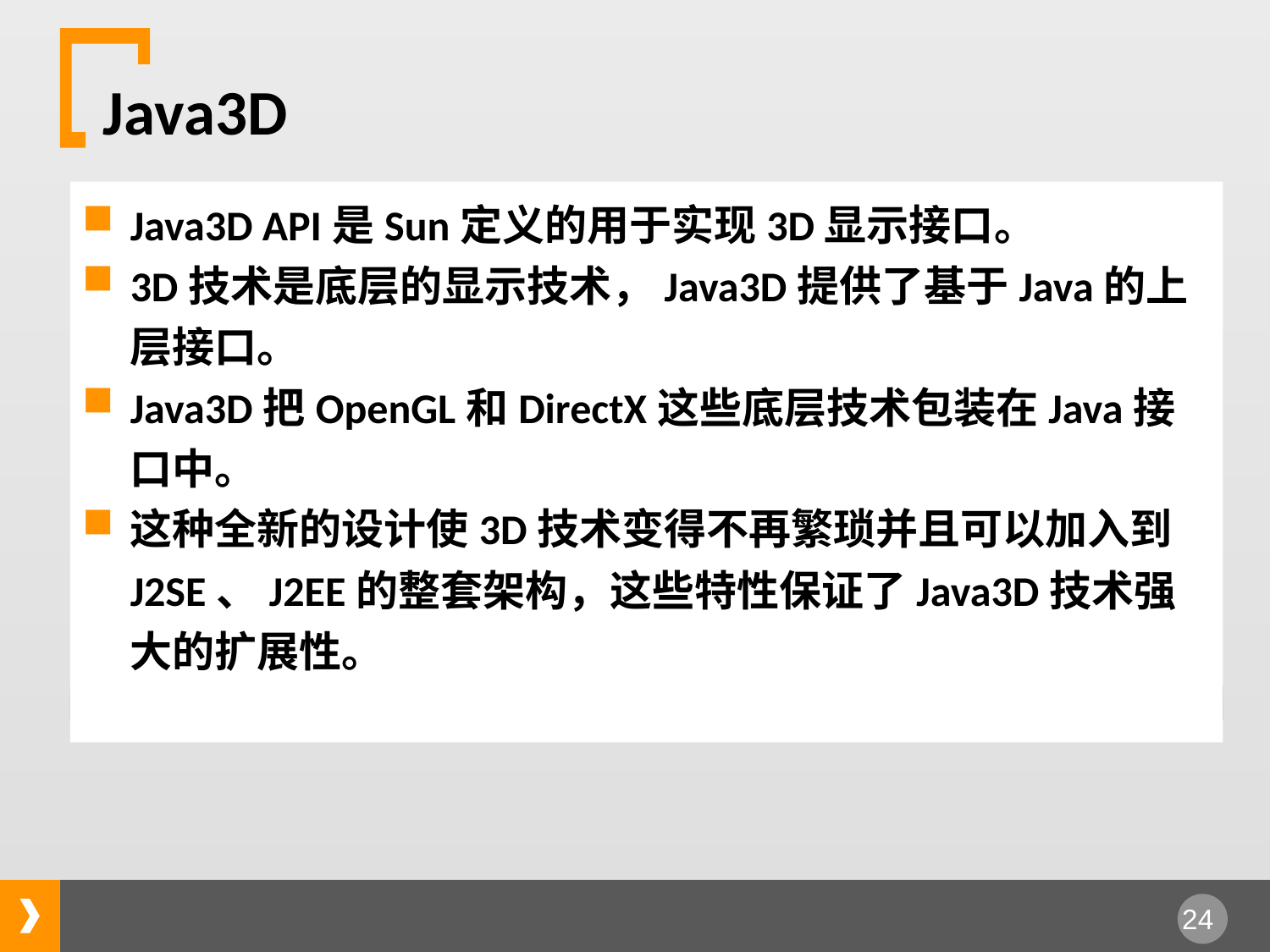

Java3D
Java3D API是Sun定义的用于实现3D显示接口。
3D技术是底层的显示技术，Java3D提供了基于Java的上层接口。
Java3D把OpenGL和DirectX这些底层技术包装在Java接口中。
这种全新的设计使3D技术变得不再繁琐并且可以加入到J2SE、J2EE的整套架构，这些特性保证了Java3D技术强大的扩展性。